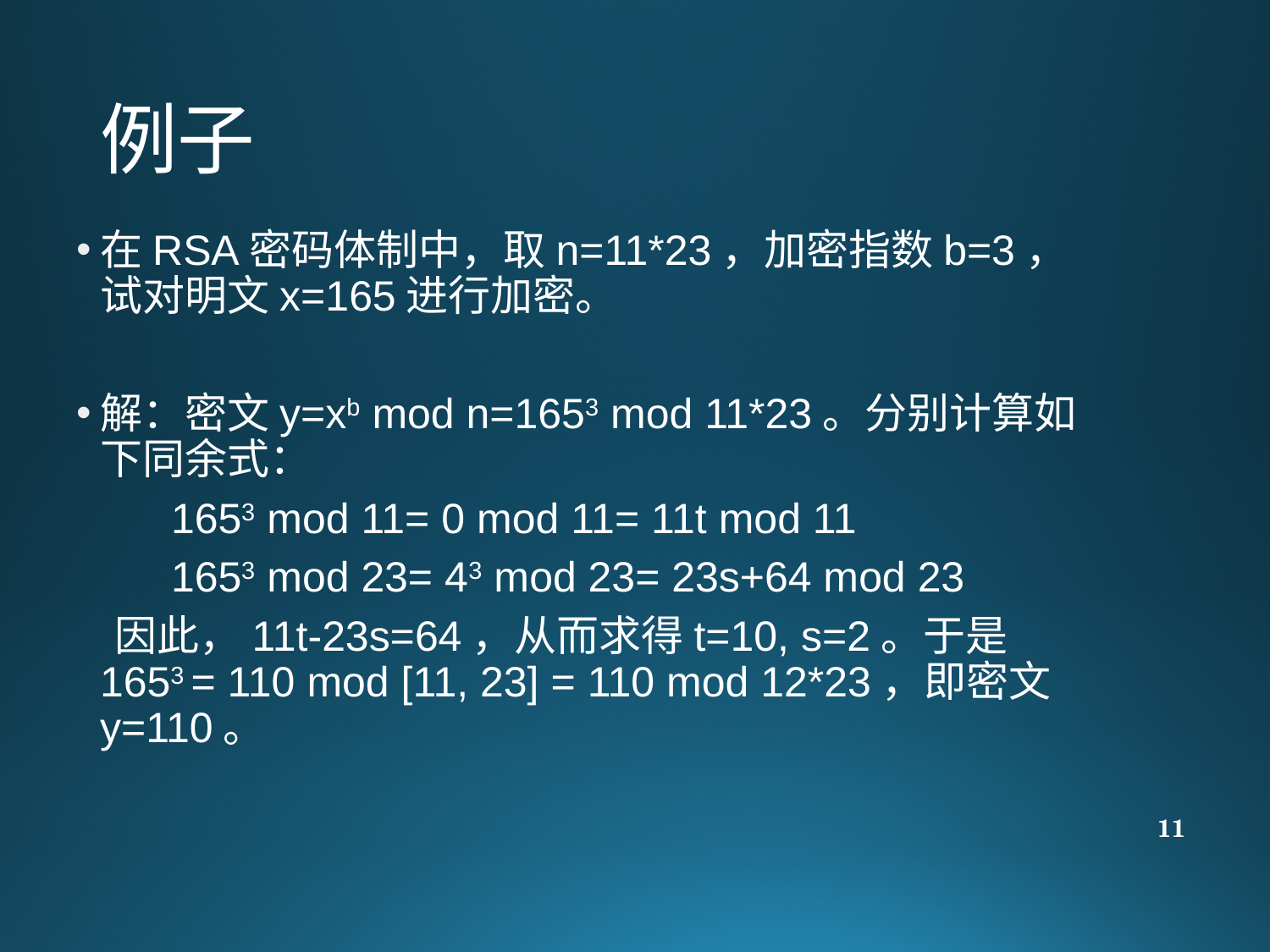

# 例子
在RSA密码体制中，取n=11*23，加密指数b=3，试对明文x=165进行加密。

解：密文y=xb mod n=1653 mod 11*23。分别计算如下同余式：
        1653 mod 11= 0 mod 11= 11t mod 11
        1653 mod 23= 43 mod 23= 23s+64 mod 23
   因此，11t-23s=64，从而求得t=10, s=2。于是1653 = 110 mod [11, 23] = 110 mod 12*23，即密文y=110。

11